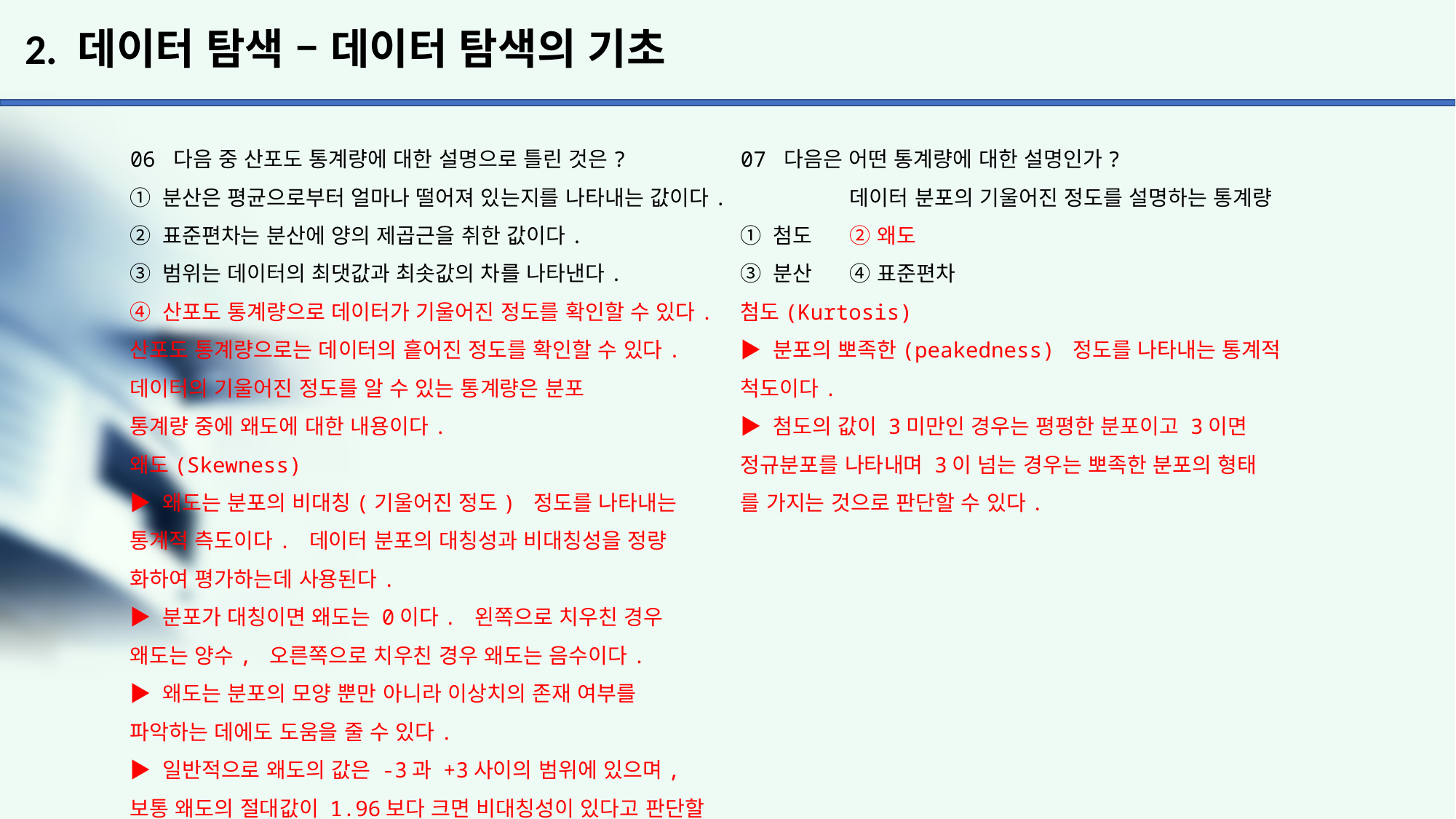

# 2. 데이터 탐색 – 데이터 탐색의 기초
06 다음 중 산포도 통계량에 대한 설명으로 틀린 것은?
① 분산은 평균으로부터 얼마나 떨어져 있는지를 나타내는 값이다.
② 표준편차는 분산에 양의 제곱근을 취한 값이다.
③ 범위는 데이터의 최댓값과 최솟값의 차를 나타낸다.
④ 산포도 통계량으로 데이터가 기울어진 정도를 확인할 수 있다.
산포도 통계량으로는 데이터의 흩어진 정도를 확인할 수 있다. 데이터의 기울어진 정도를 알 수 있는 통계량은 분포
통계량 중에 왜도에 대한 내용이다.
왜도(Skewness)
▶ 왜도는 분포의 비대칭(기울어진 정도) 정도를 나타내는
통계적 측도이다. 데이터 분포의 대칭성과 비대칭성을 정량
화하여 평가하는데 사용된다.
▶ 분포가 대칭이면 왜도는 0이다. 왼쪽으로 치우친 경우 왜도는 양수, 오른쪽으로 치우친 경우 왜도는 음수이다.
▶ 왜도는 분포의 모양 뿐만 아니라 이상치의 존재 여부를 파악하는 데에도 도움을 줄 수 있다.
▶ 일반적으로 왜도의 값은 -3과 +3사이의 범위에 있으며, 보통 왜도의 절대값이 1.96보다 크면 비대칭성이 있다고 판단할 수 있다. 하지만 이것은 규칙적 기준은 아니며, 데이터 분포의 특성과 분석 목적에 따라 다르다.
07 다음은 어떤 통계량에 대한 설명인가?
	데이터 분포의 기울어진 정도를 설명하는 통계량
① 첨도	② 왜도
③ 분산 	④ 표준편차
첨도(Kurtosis)
▶ 분포의 뽀족한(peakedness) 정도를 나타내는 통계적 척도이다.
▶ 첨도의 값이 3미만인 경우는 평평한 분포이고 3이면 정규분포를 나타내며 3이 넘는 경우는 뽀족한 분포의 형태
를 가지는 것으로 판단할 수 있다.